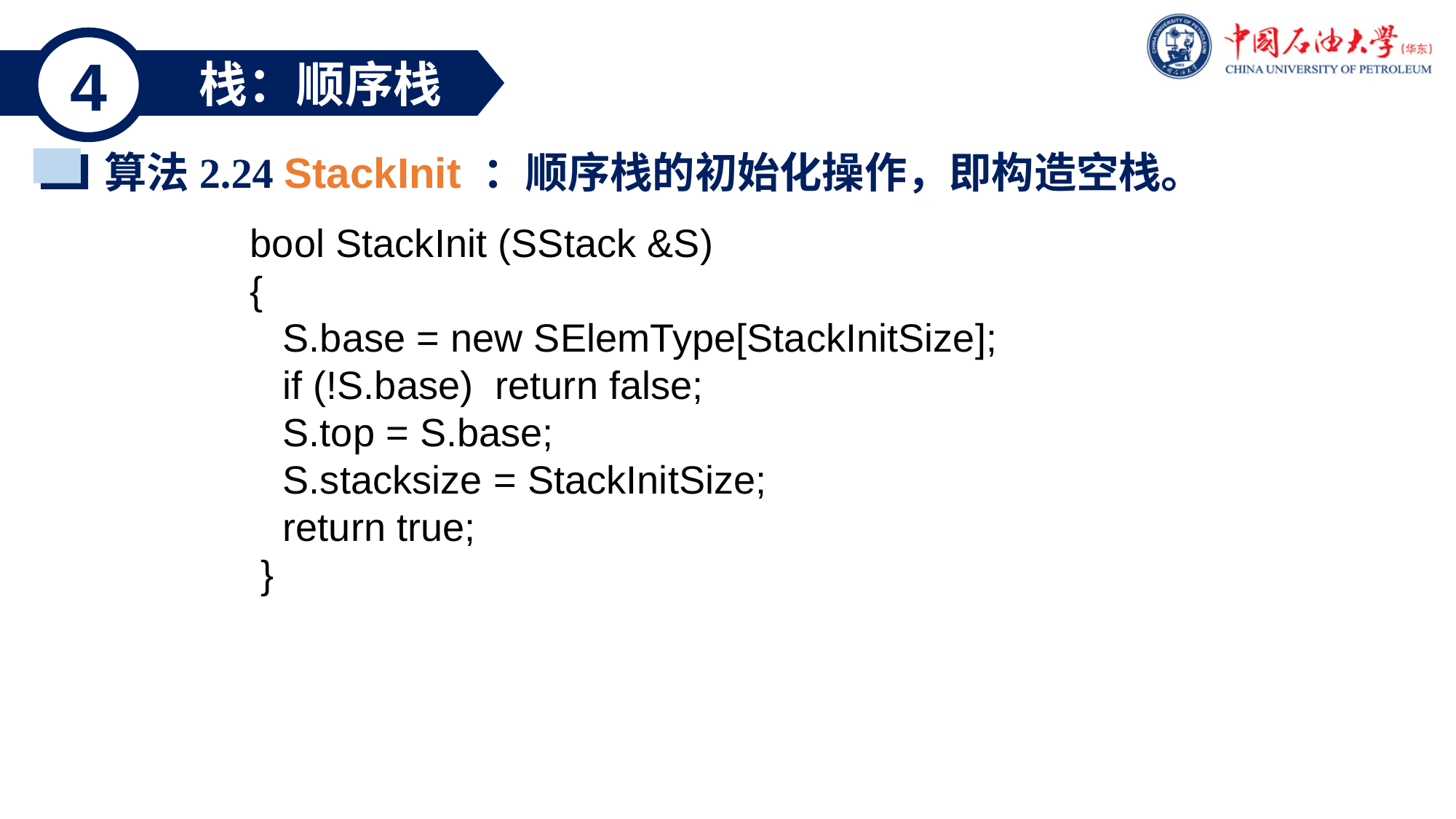

4
栈：顺序栈
算法2.24 StackInit ：顺序栈的初始化操作，即构造空栈。

bool StackInit (SStack &S)
{
   S.base = new SElemType[StackInitSize];
   if (!S.base)  return false;
   S.top = S.base;
   S.stacksize = StackInitSize;
   return true;
 }